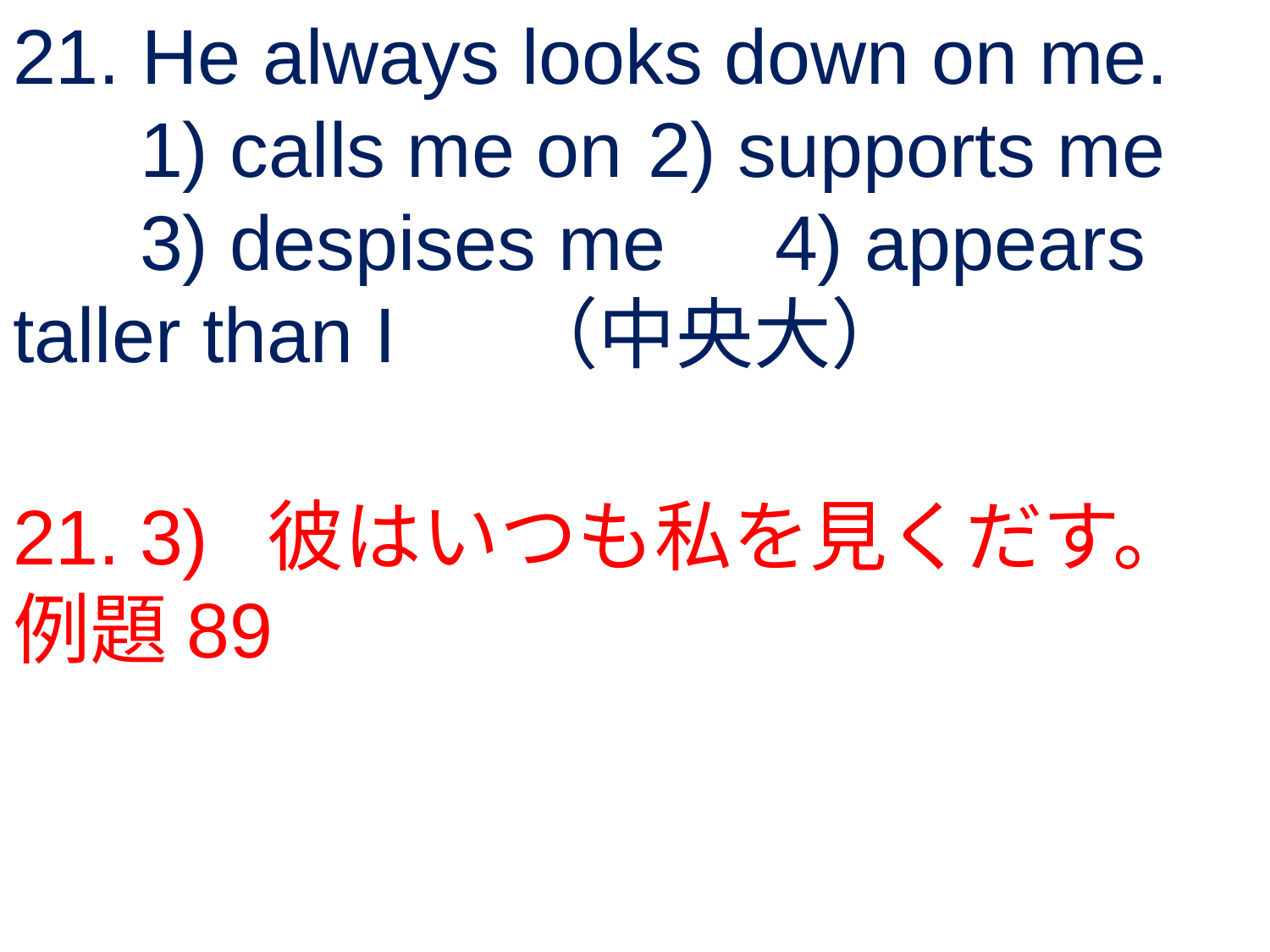

# 21. He always looks down on me.	1) calls me on	2) supports me	3) despises me	4) appears taller than I	（中央大）
21.	3) 	彼はいつも私を見くだす。例題89